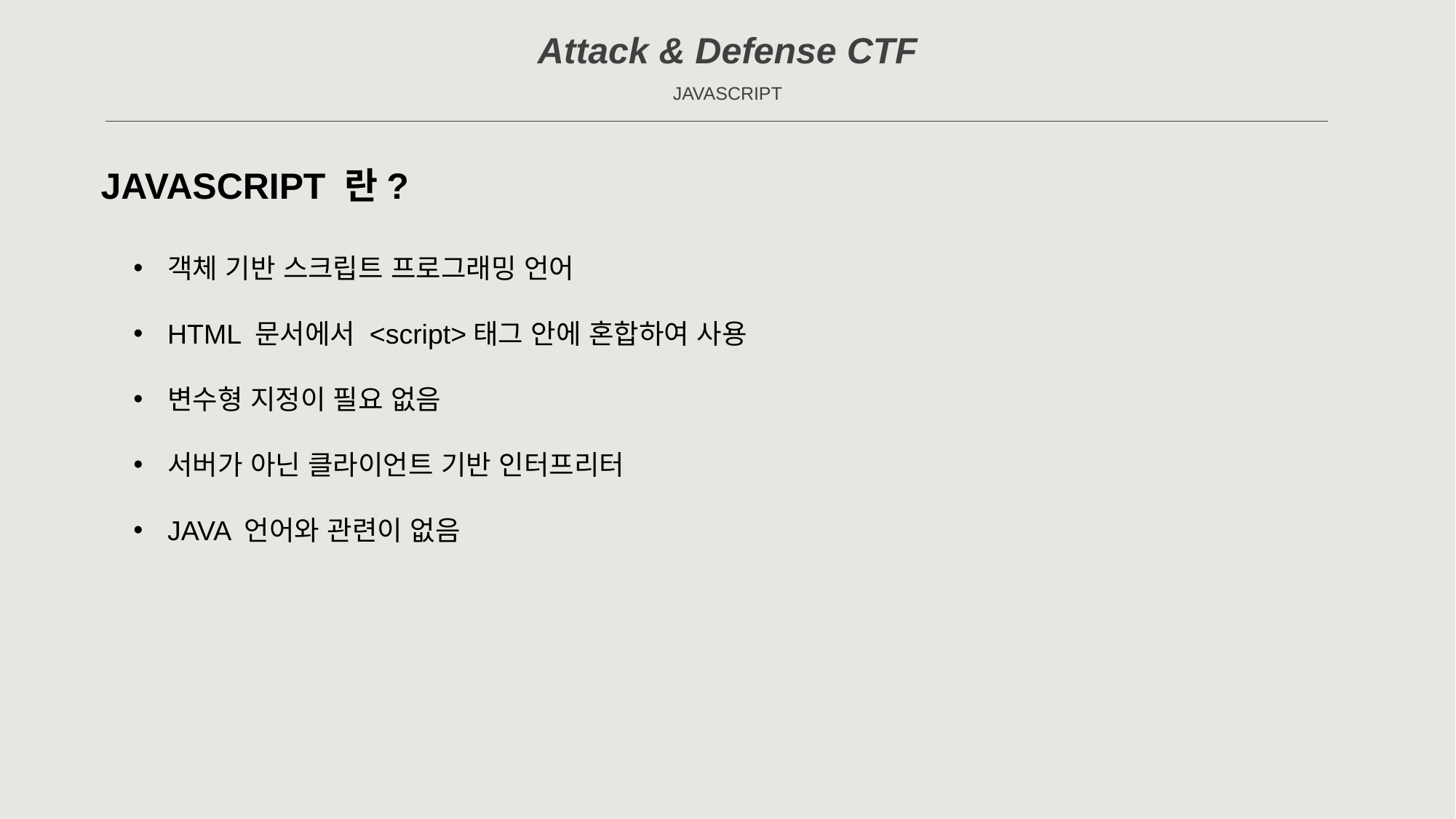

Attack & Defense CTF
JAVASCRIPT
JAVASCRIPT 란?
객체 기반 스크립트 프로그래밍 언어
HTML 문서에서 <script>태그 안에 혼합하여 사용
변수형 지정이 필요 없음
서버가 아닌 클라이언트 기반 인터프리터
JAVA 언어와 관련이 없음